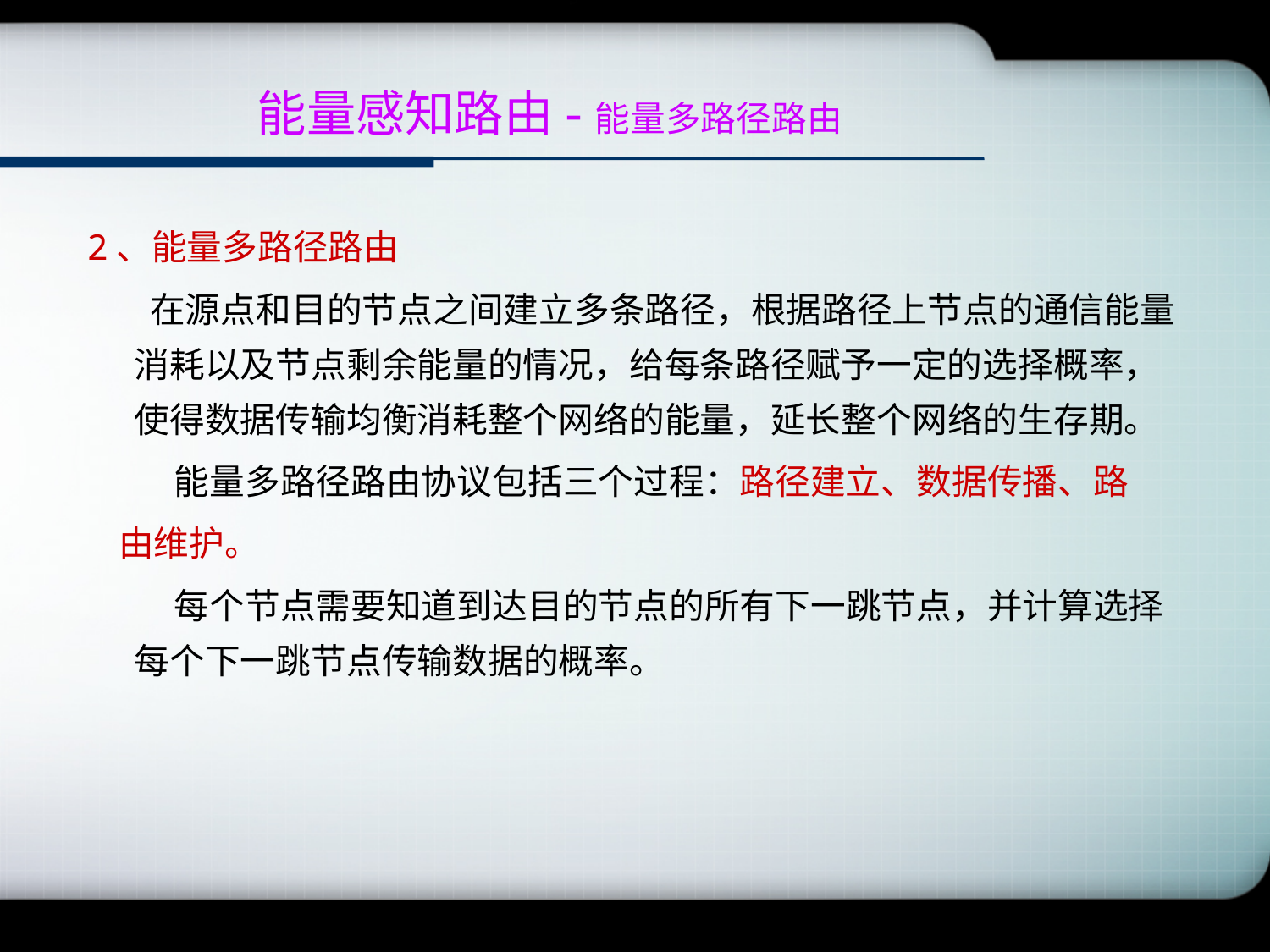

能量感知路由-能量多路径路由
2、能量多路径路由
       在源点和目的节点之间建立多条路径，根据路径上节点的通信能量消耗以及节点剩余能量的情况，给每条路径赋予一定的选择概率，使得数据传输均衡消耗整个网络的能量，延长整个网络的生存期。
	    能量多路径路由协议包括三个过程：路径建立、数据传播、路
   由维护。
	    每个节点需要知道到达目的节点的所有下一跳节点，并计算选择每个下一跳节点传输数据的概率。